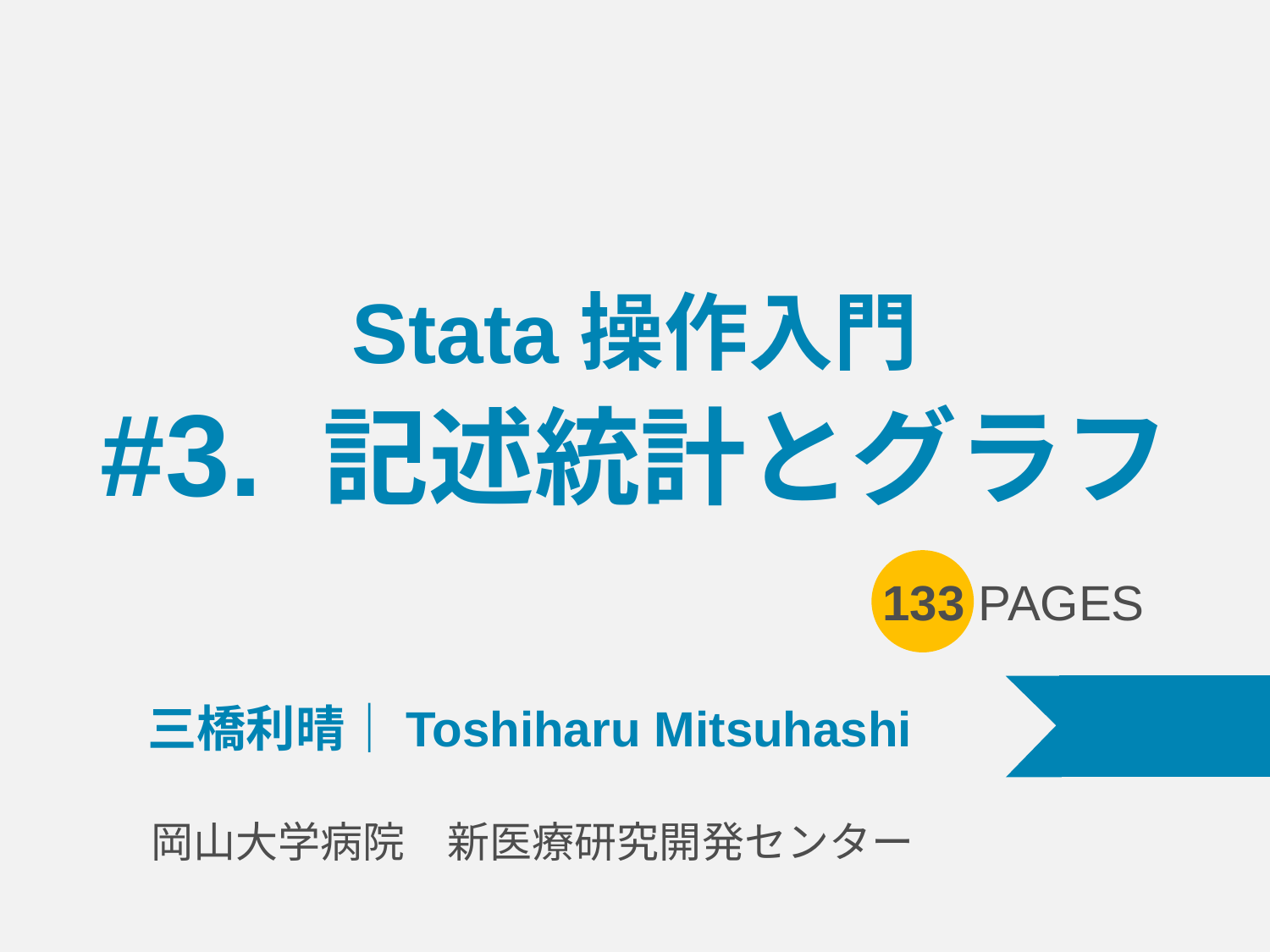

# Stata操作入門 #3. 記述統計とグラフ

133
PAGES
三橋利晴｜Toshiharu Mitsuhashi

岡山大学病院　新医療研究開発センター